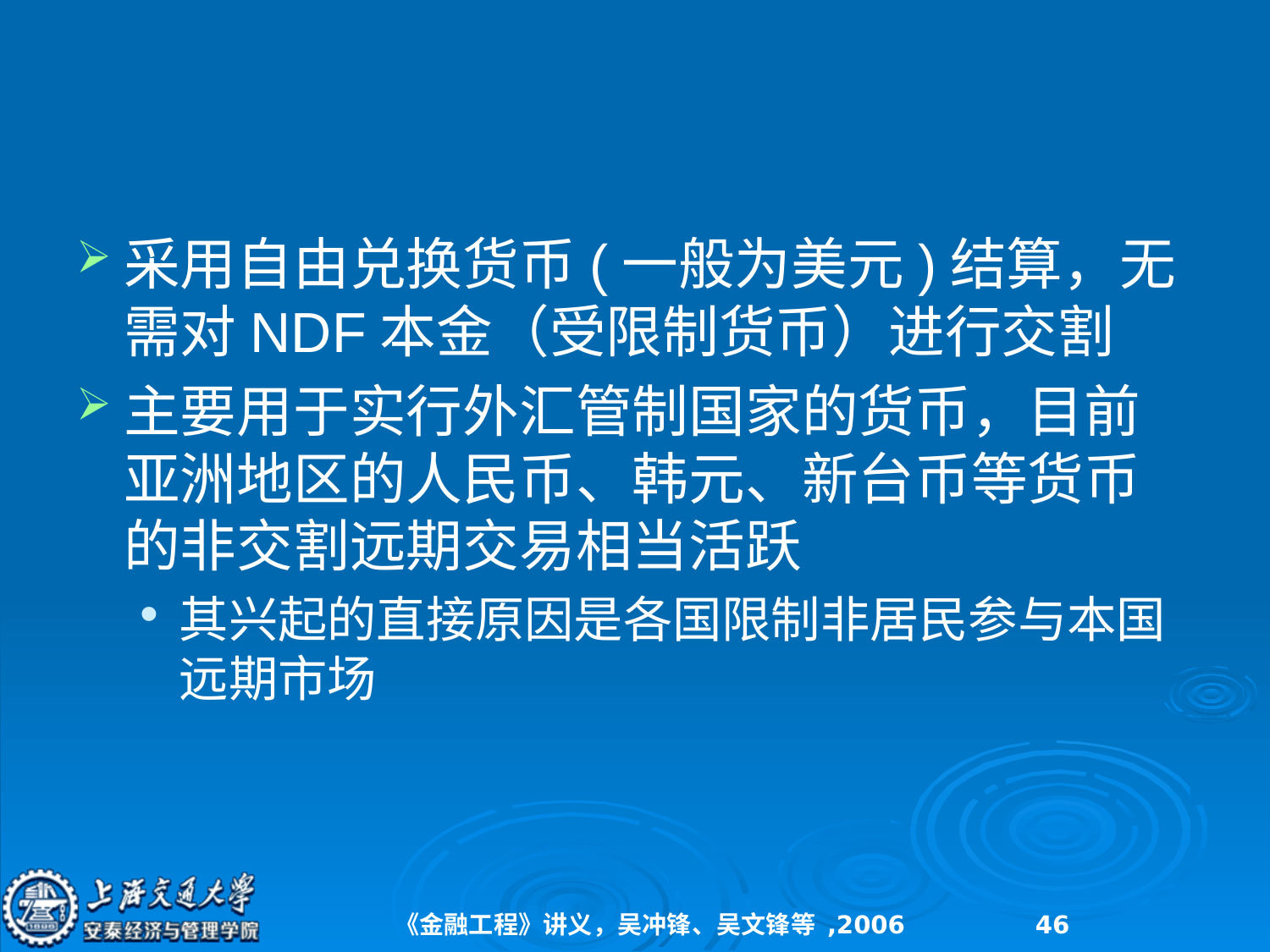

#
采用自由兑换货币(一般为美元)结算，无需对NDF本金（受限制货币）进行交割
主要用于实行外汇管制国家的货币，目前亚洲地区的人民币、韩元、新台币等货币的非交割远期交易相当活跃
其兴起的直接原因是各国限制非居民参与本国远期市场